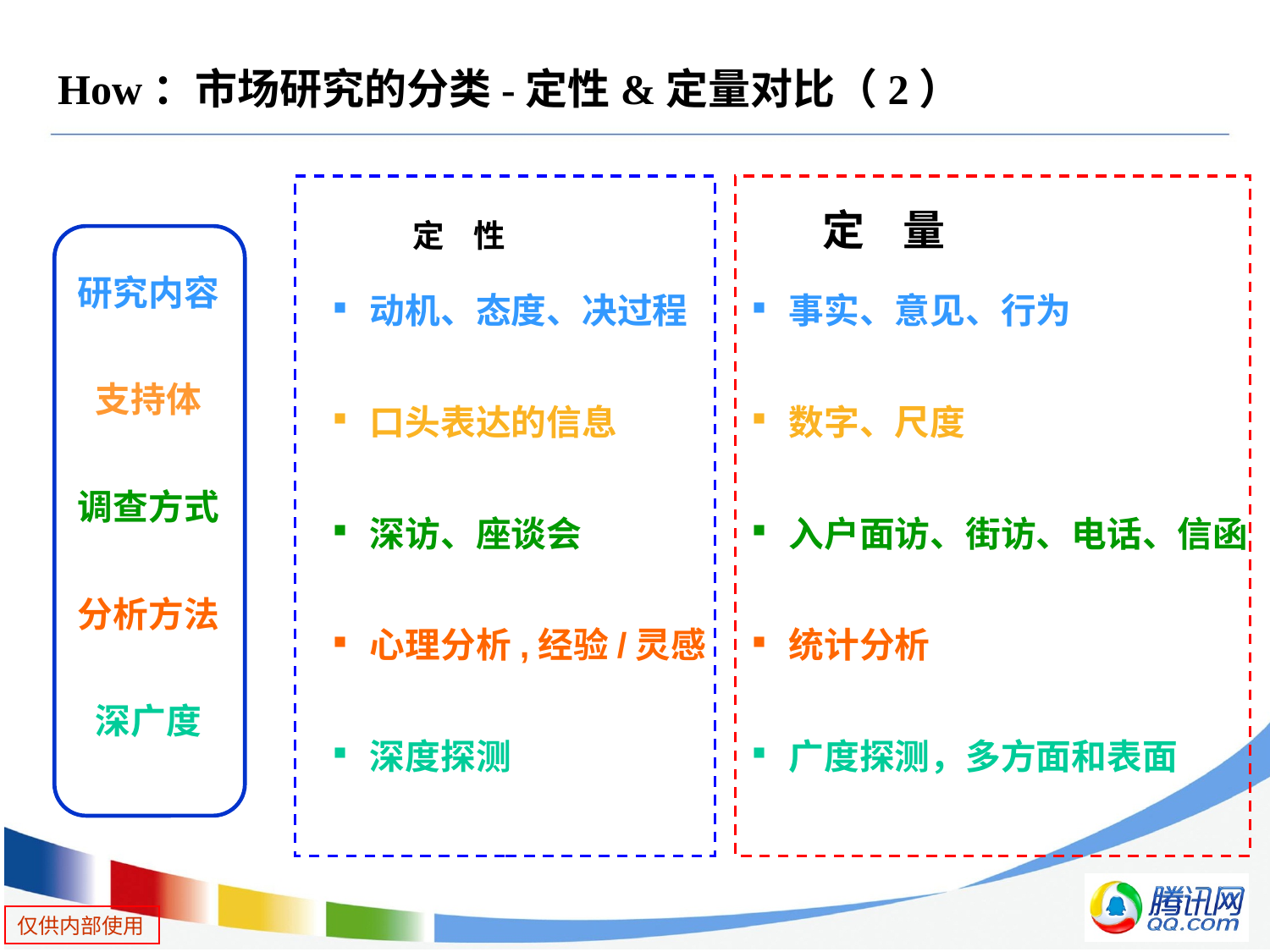

# How：市场研究的分类-定性&定量对比（2）

定    性
定    量

研究内容

支持体

调查方式

分析方法

深广度
动机、态度、决过程

口头表达的信息

深访、座谈会

心理分析,经验/灵感

深度探测
事实、意见、行为

数字、尺度

入户面访、街访、电话、信函

统计分析

广度探测，多方面和表面